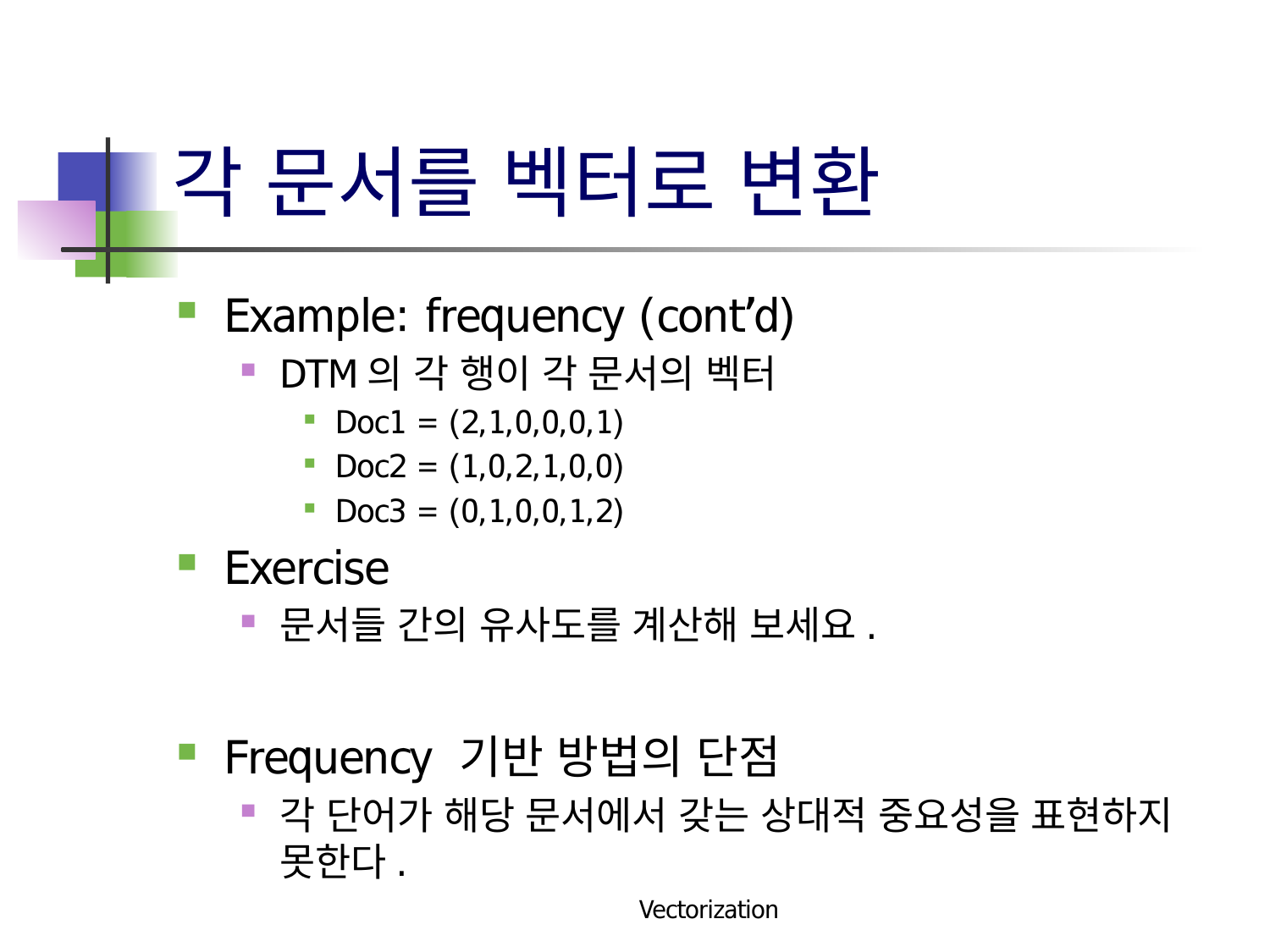

# 각 문서를 벡터로 변환
Example: frequency (cont’d)
DTM의 각 행이 각 문서의 벡터
Doc1 = (2,1,0,0,0,1)
Doc2 = (1,0,2,1,0,0)
Doc3 = (0,1,0,0,1,2)
Exercise
문서들 간의 유사도를 계산해 보세요.

Frequency 기반 방법의 단점
각 단어가 해당 문서에서 갖는 상대적 중요성을 표현하지 못한다.

Vectorization